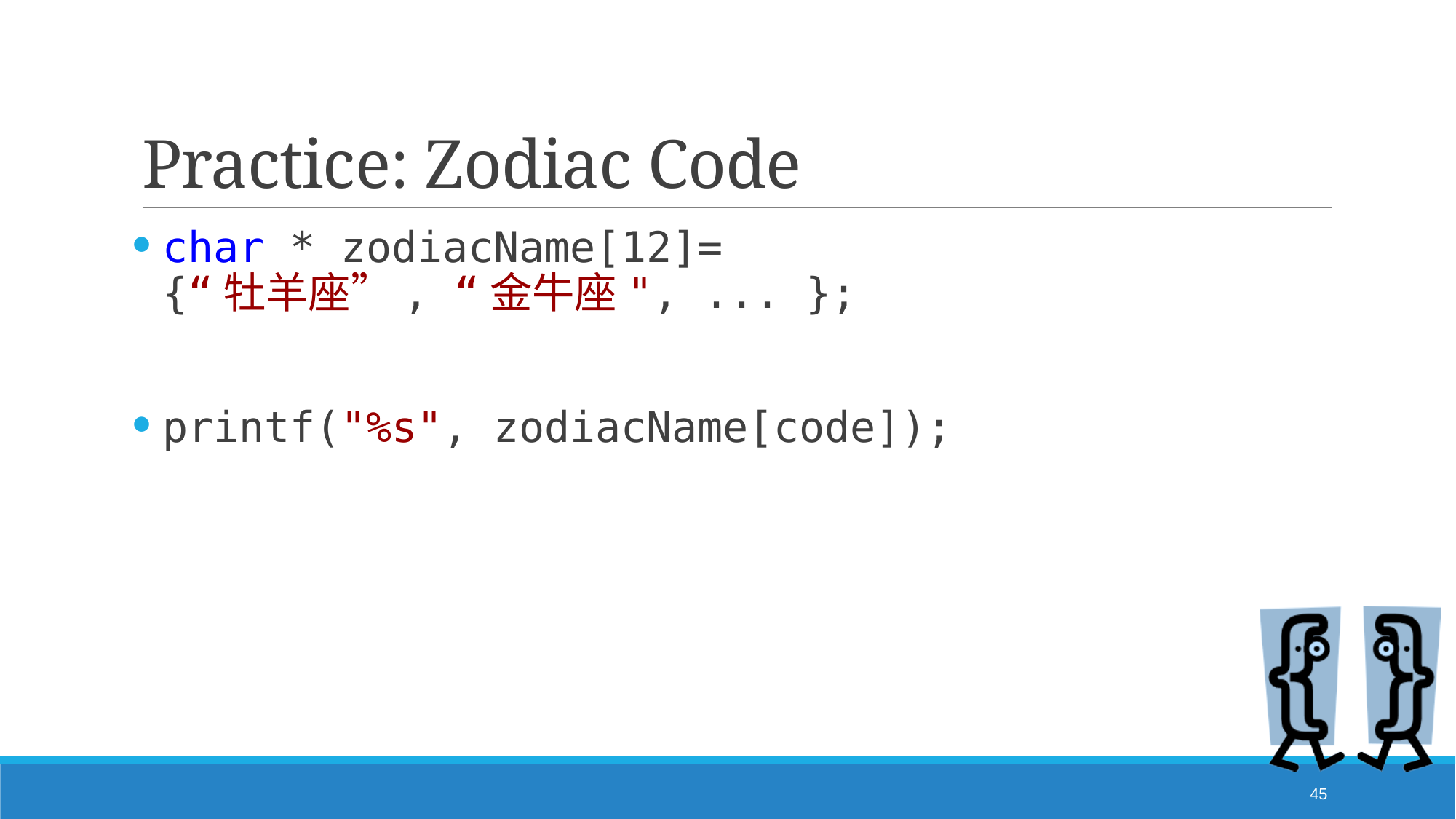

# Practice: Zodiac Code
char * zodiacName[12]=
{“牡羊座”, “金牛座", ... };

printf("%s", zodiacName[code]);

45